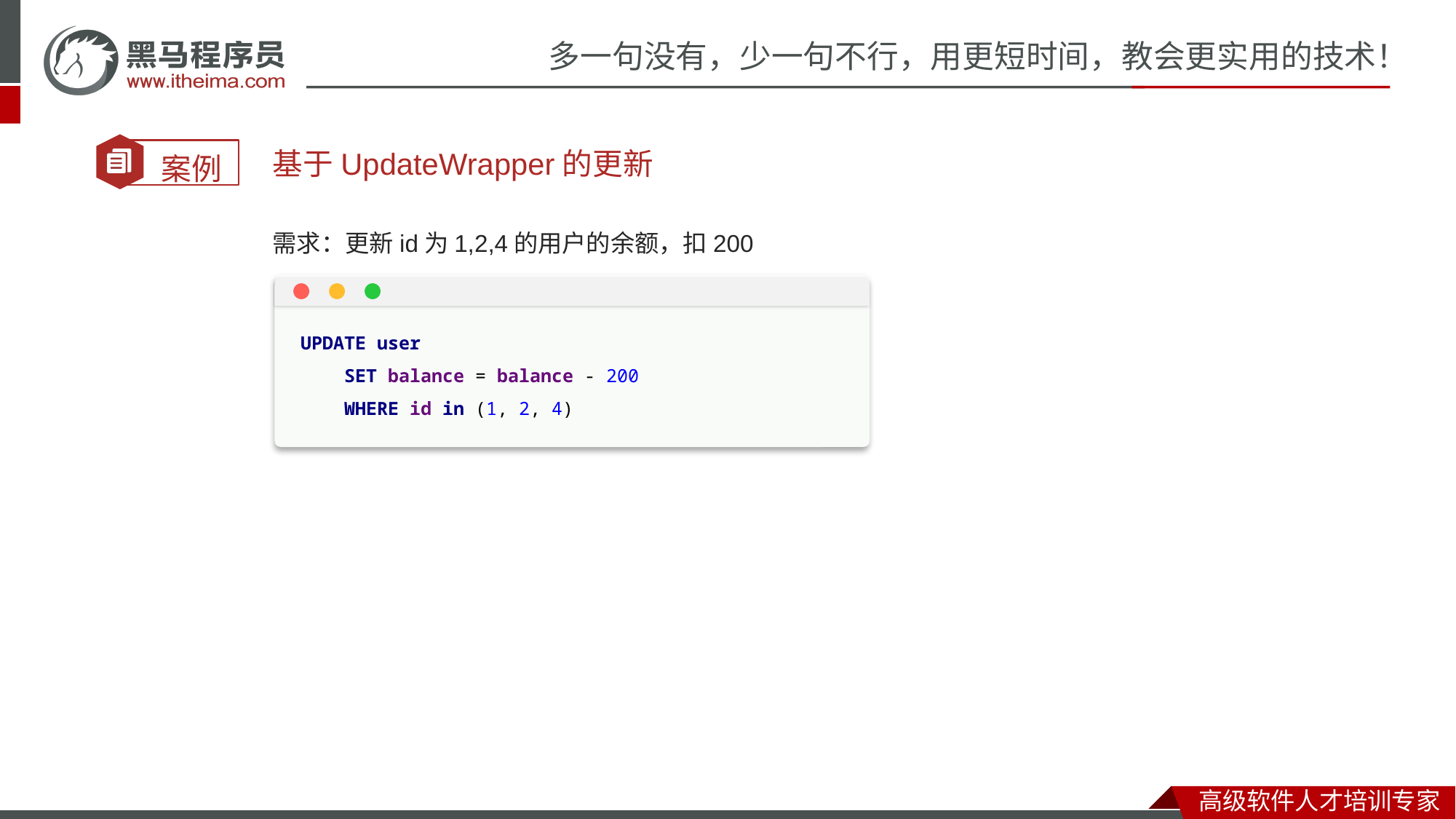

基于UpdateWrapper的更新
需求：更新id为1,2,4的用户的余额，扣200

UPDATE user
    SET balance = balance - 200
    WHERE id in (1, 2, 4)